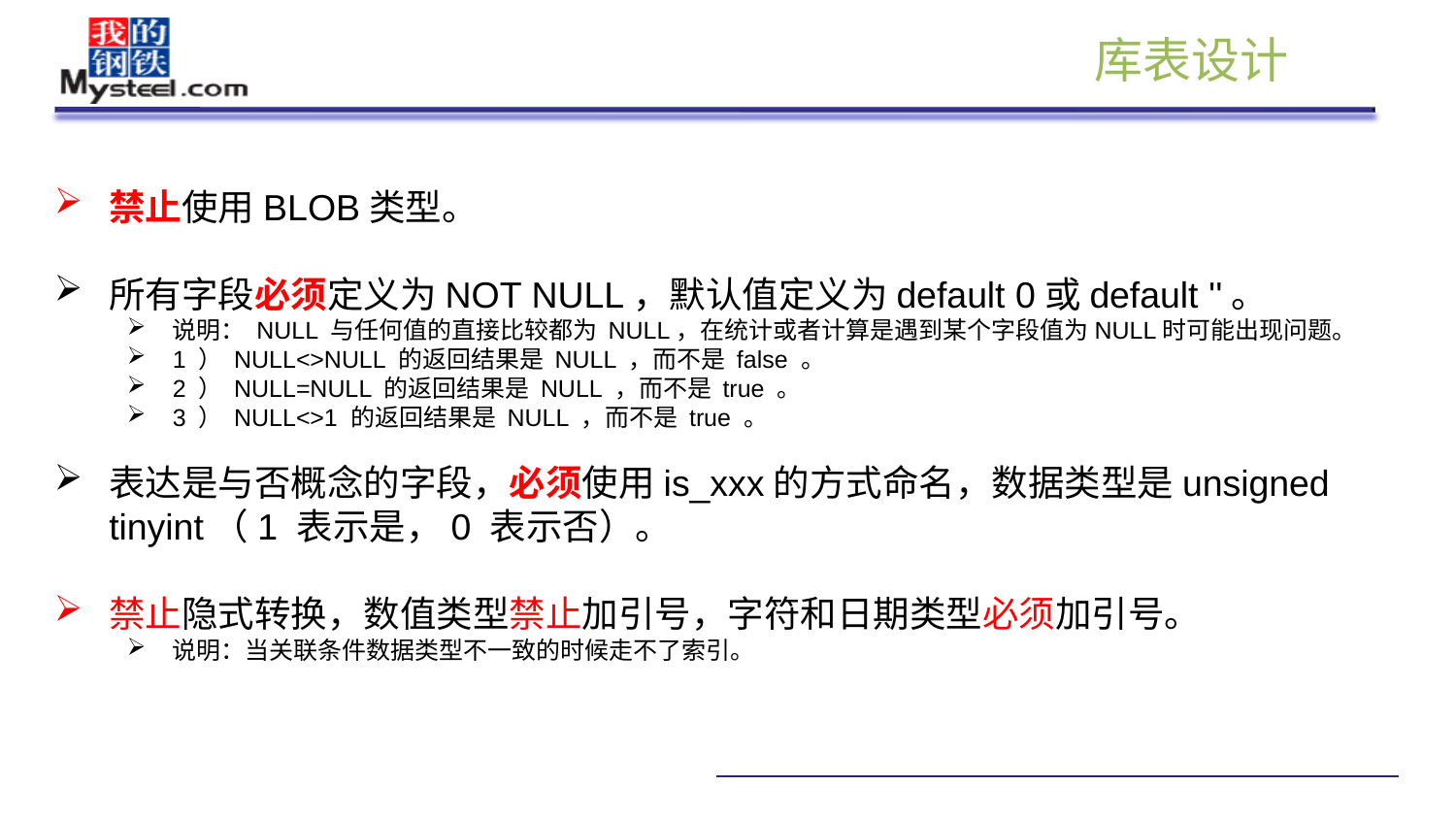

库表设计

禁止使用BLOB类型。

所有字段必须定义为NOT NULL，默认值定义为default 0或default ''。
说明： NULL 与任何值的直接比较都为 NULL，在统计或者计算是遇到某个字段值为NULL时可能出现问题。
1 ） NULL<>NULL 的返回结果是 NULL ，而不是 false 。
2 ） NULL=NULL 的返回结果是 NULL ，而不是 true 。
3 ） NULL<>1 的返回结果是 NULL ，而不是 true 。

表达是与否概念的字段，必须使用is_xxx的方式命名，数据类型是unsigned tinyint（1 表示是，0 表示否）。

禁止隐式转换，数值类型禁止加引号，字符和日期类型必须加引号。
说明：当关联条件数据类型不一致的时候走不了索引。